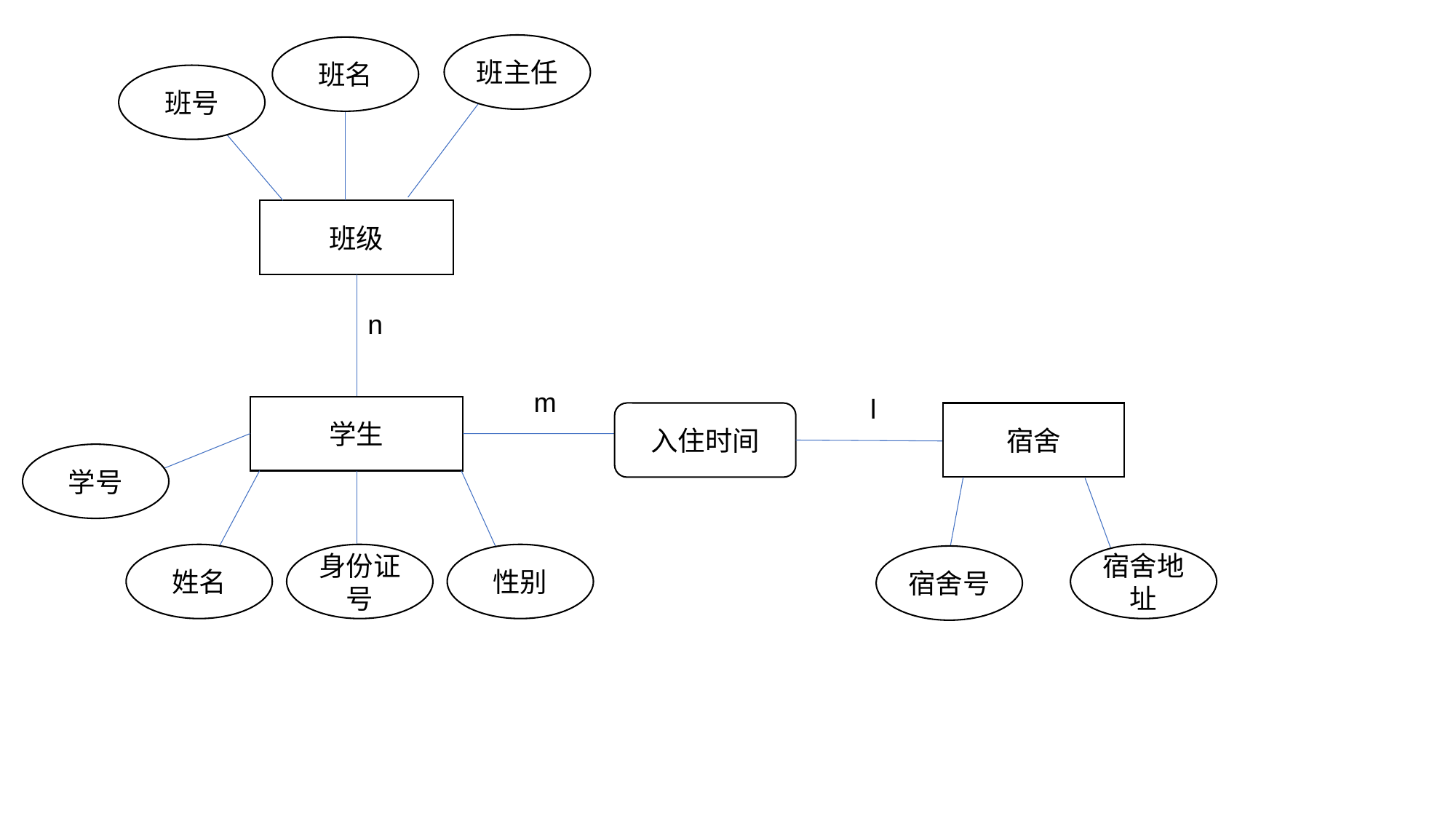

班主任
班名
班号
班级
n
m
学生
l
入住时间
宿舍
学号
宿舍地址
身份证号
性别
姓名
宿舍号